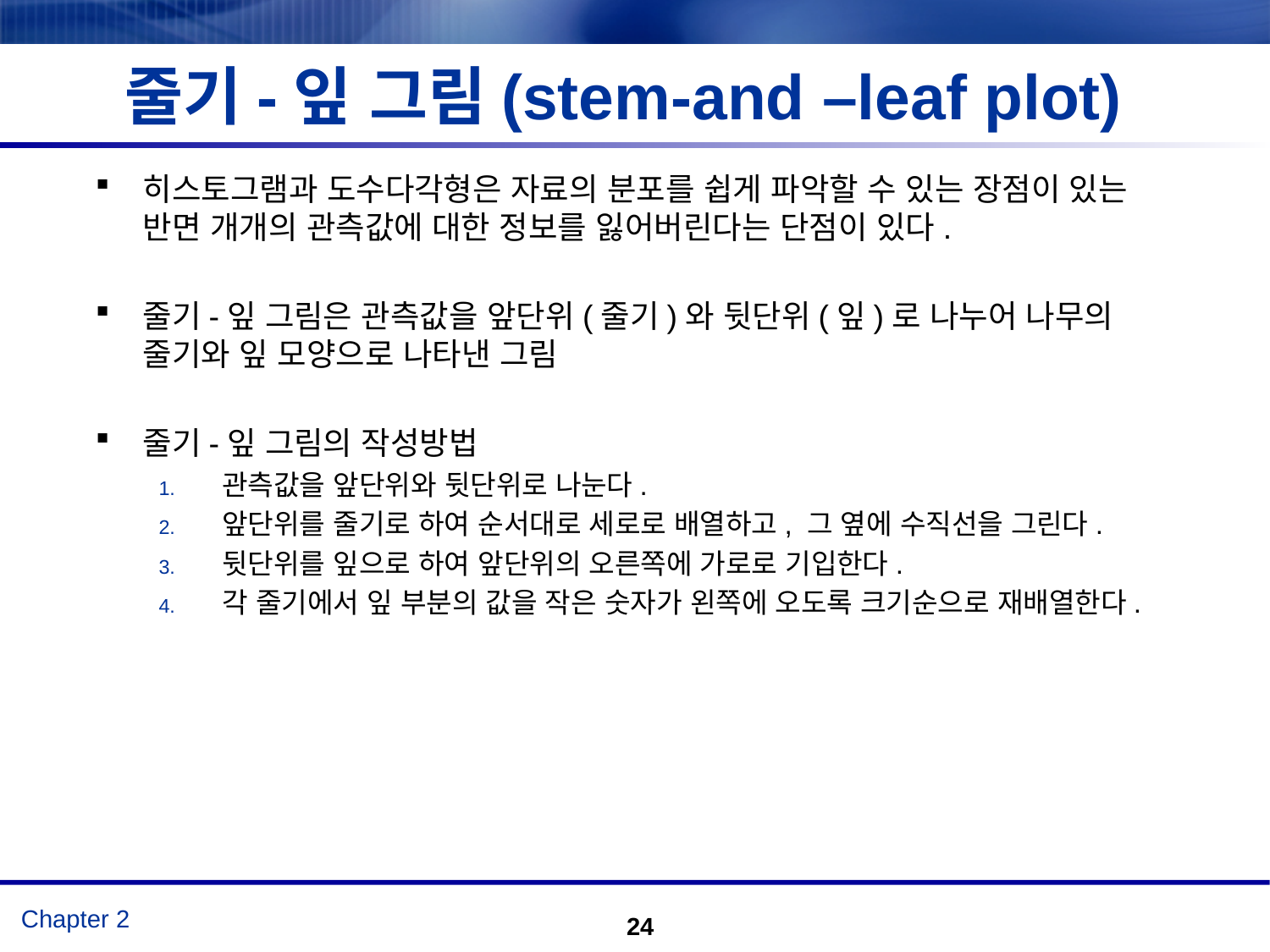

# 줄기-잎 그림(stem-and –leaf plot)
히스토그램과 도수다각형은 자료의 분포를 쉽게 파악할 수 있는 장점이 있는 반면 개개의 관측값에 대한 정보를 잃어버린다는 단점이 있다.

줄기-잎 그림은 관측값을 앞단위(줄기)와 뒷단위(잎)로 나누어 나무의 줄기와 잎 모양으로 나타낸 그림

줄기-잎 그림의 작성방법
관측값을 앞단위와 뒷단위로 나눈다.
앞단위를 줄기로 하여 순서대로 세로로 배열하고, 그 옆에 수직선을 그린다.
뒷단위를 잎으로 하여 앞단위의 오른쪽에 가로로 기입한다.
각 줄기에서 잎 부분의 값을 작은 숫자가 왼쪽에 오도록 크기순으로 재배열한다.
24